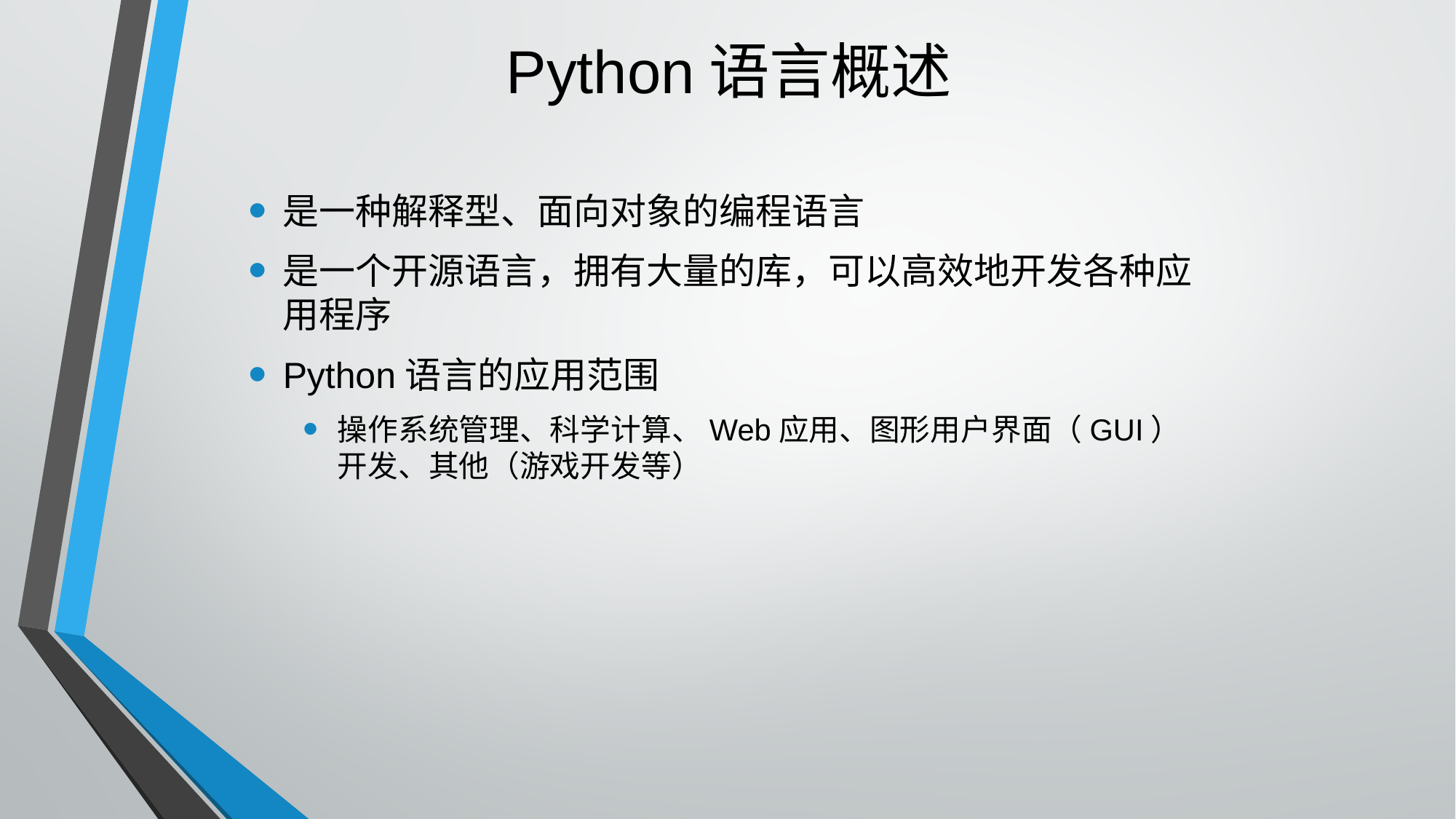

# Python语言概述
是一种解释型、面向对象的编程语言
是一个开源语言，拥有大量的库，可以高效地开发各种应用程序
Python语言的应用范围
操作系统管理、科学计算、Web应用、图形用户界面（GUI）开发、其他（游戏开发等）